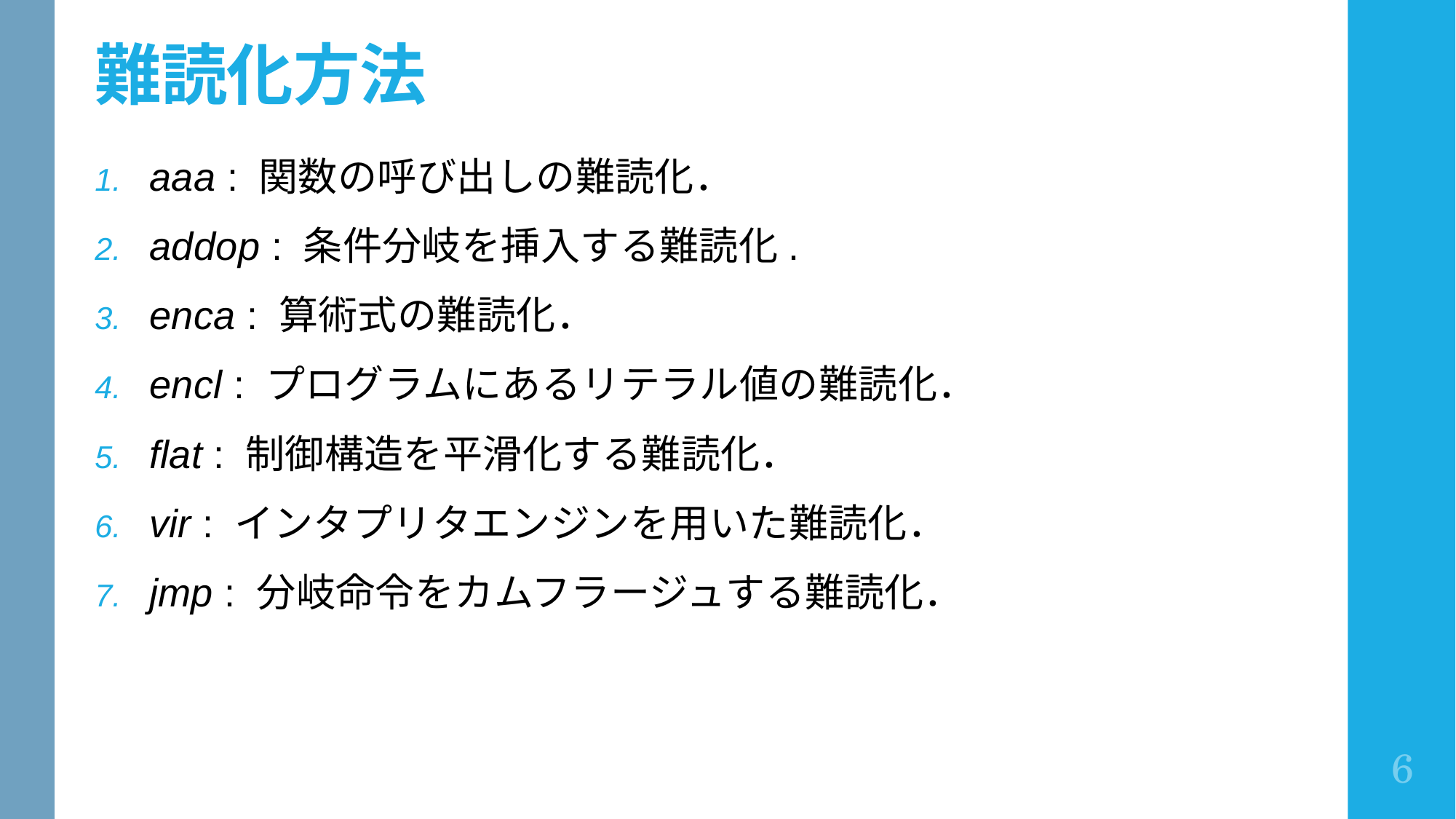

# 難読化方法
aaa : 関数の呼び出しの難読化．
addop : 条件分岐を挿入する難読化.
enca : 算術式の難読化．
encl : プログラムにあるリテラル値の難読化．
flat : 制御構造を平滑化する難読化．
vir : インタプリタエンジンを用いた難読化．
jmp : 分岐命令をカムフラージュする難読化．

6